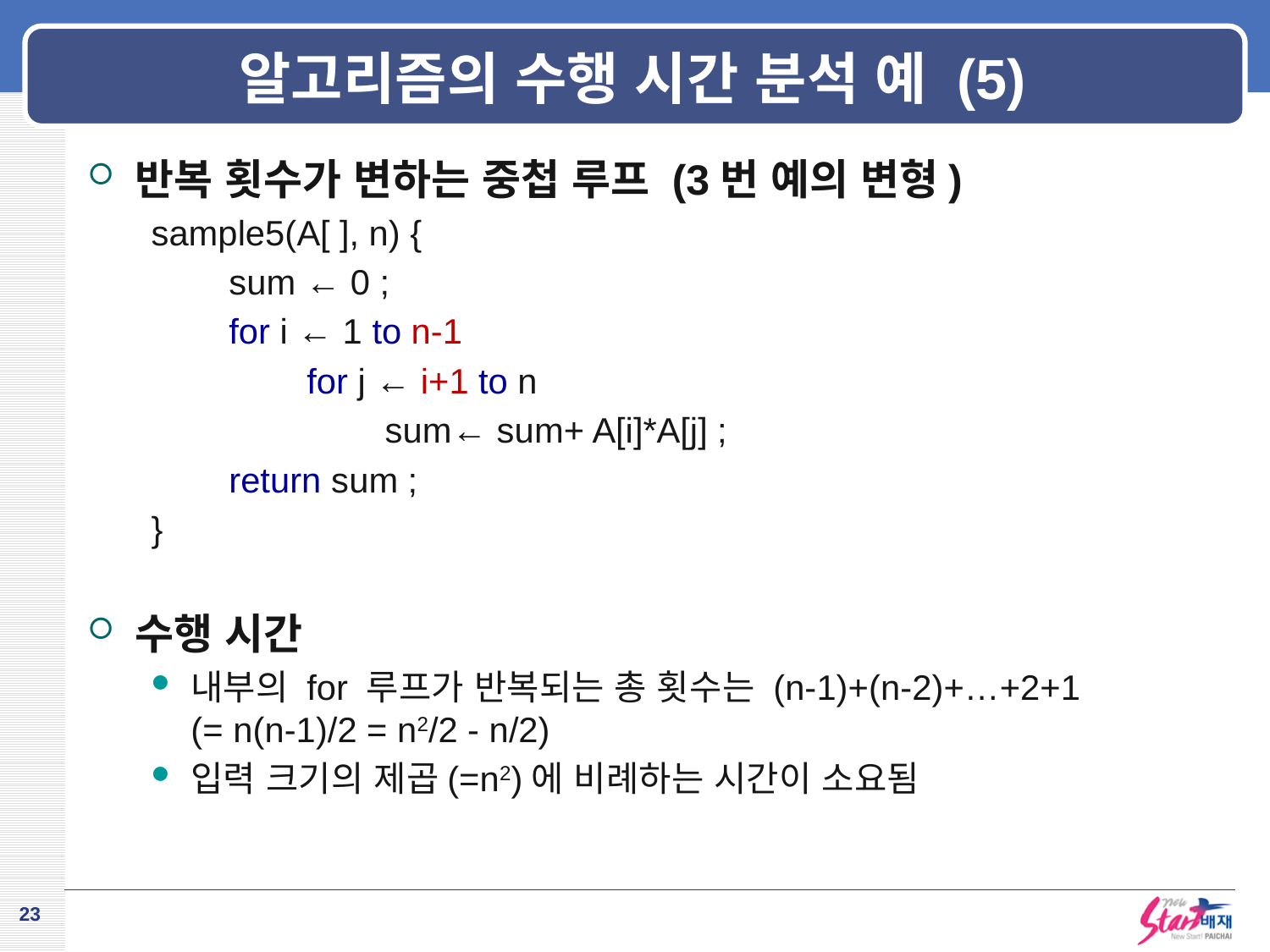

# 알고리즘의 수행 시간 분석 예 (5)
반복 횟수가 변하는 중첩 루프 (3번 예의 변형)
sample5(A[ ], n) {
        sum ← 0 ;
        for i ← 1 to n-1
                for j ← i+1 to n
                        sum← sum+ A[i]*A[j] ;
        return sum ;
}

수행 시간
내부의 for 루프가 반복되는 총 횟수는 (n-1)+(n-2)+…+2+1
(= n(n-1)/2 = n2/2 - n/2)
입력 크기의 제곱(=n2)에 비례하는 시간이 소요됨
23